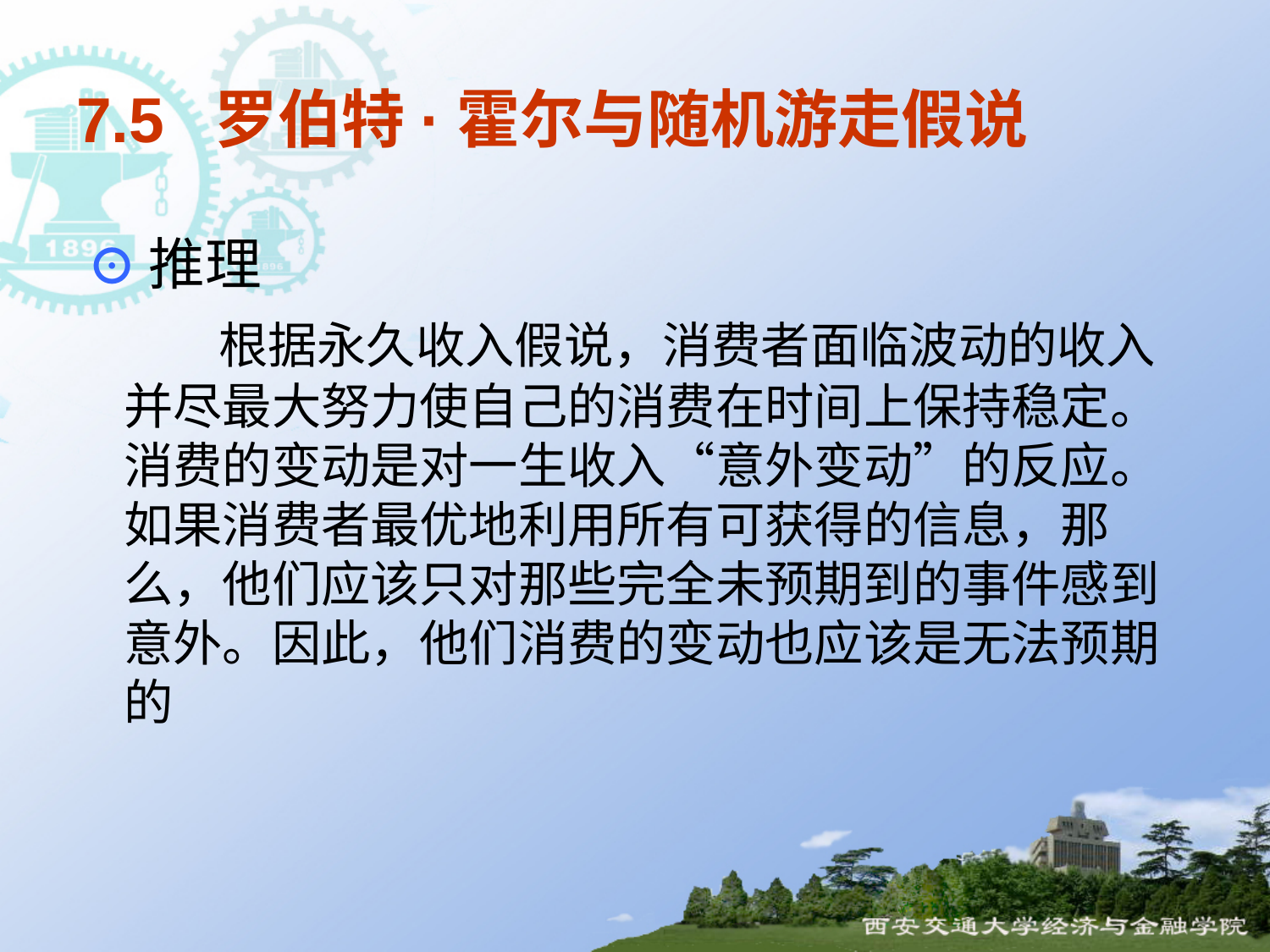

# 7.5  罗伯特·霍尔与随机游走假说
 ⊙推理
          根据永久收入假说，消费者面临波动的收入并尽最大努力使自己的消费在时间上保持稳定。消费的变动是对一生收入“意外变动”的反应。如果消费者最优地利用所有可获得的信息，那么，他们应该只对那些完全未预期到的事件感到意外。因此，他们消费的变动也应该是无法预期的